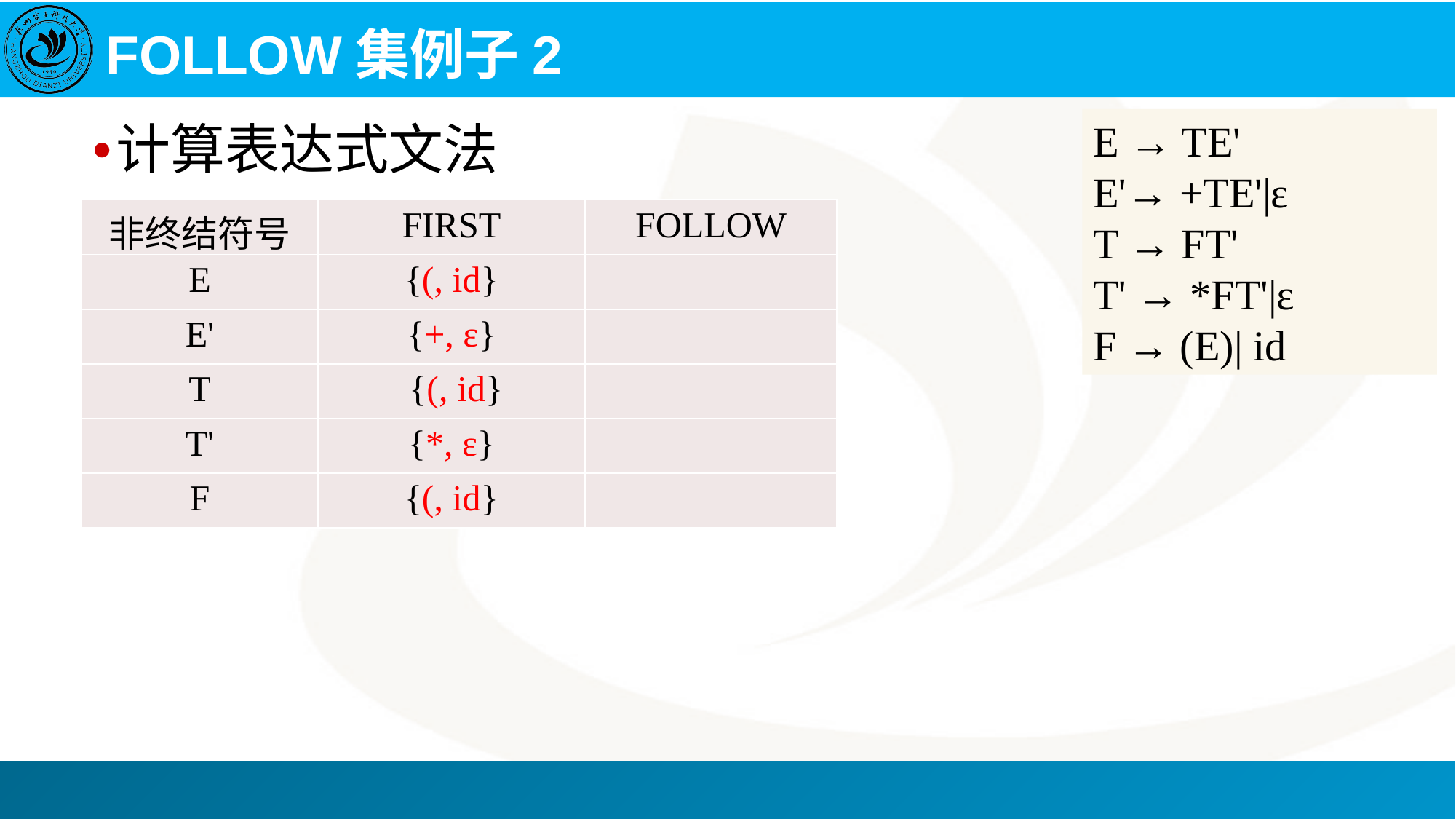

# FOLLOW集例子2
计算表达式文法
E → TE'
E'→ +TE'|ε
T → FT'
T' → *FT'|ε
F → (E)| id
| 非终结符号 | FIRST | FOLLOW |
| --- | --- | --- |
| E | {(, id} |  |
| E' | {+, ε} |  |
| T | {(, id} |  |
| T' | {\*, ε} |  |
| F | {(, id} |  |
30